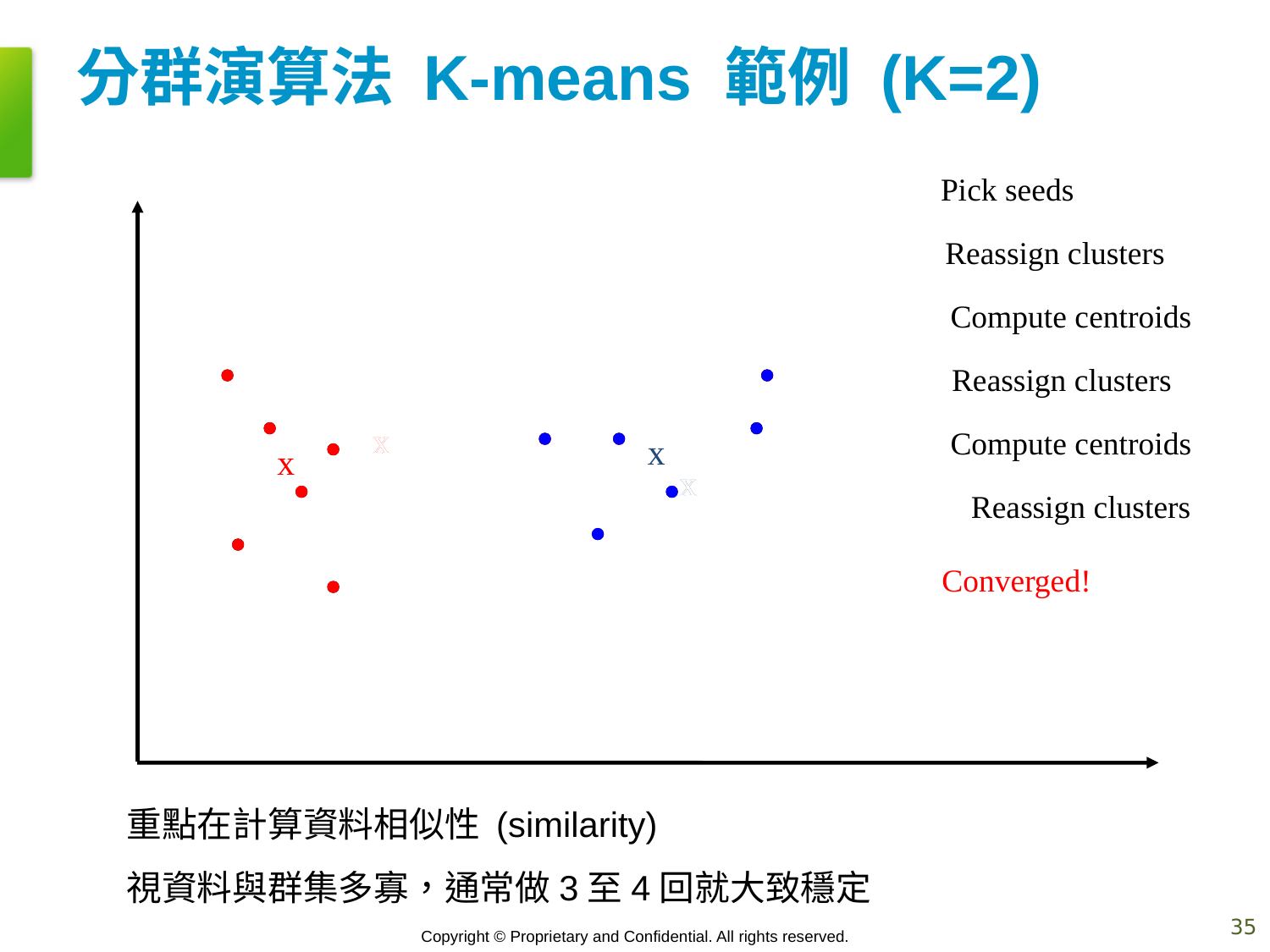

# 分群演算法 K-means 範例 (K=2)

Pick seeds

Reassign clusters

Compute centroids
x
x
Reassign clusters

x
Compute centroids
x
x
x

Reassign clusters

Converged!

重點在計算資料相似性 (similarity)
視資料與群集多寡，通常做3至4回就大致穩定
35